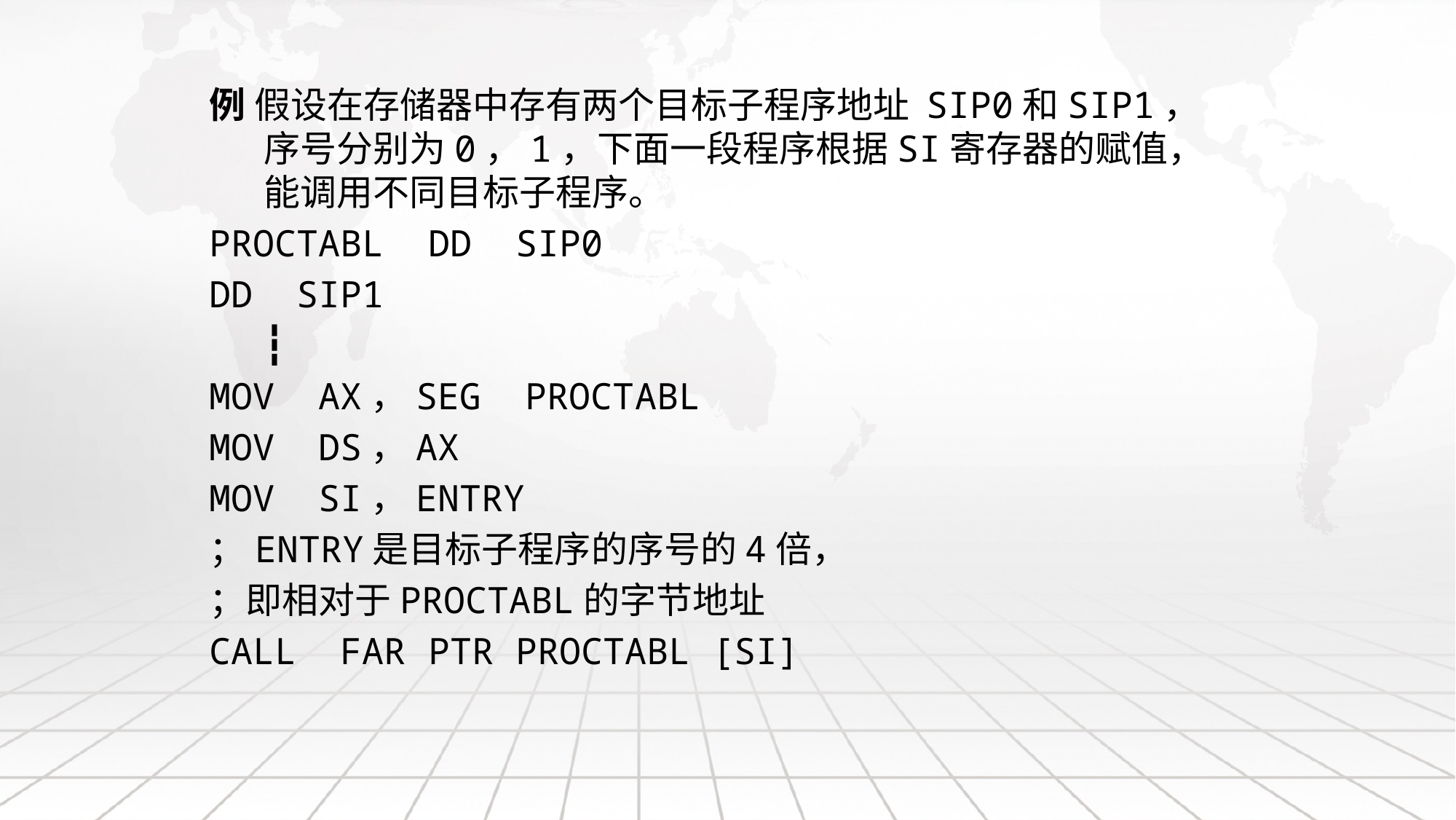

例 假设在存储器中存有两个目标子程序地址 SIP0和SIP1，序号分别为0，1，下面一段程序根据SI寄存器的赋值，能调用不同目标子程序。
PROCTABL  DD  SIP0
DD  SIP1
 	┇
MOV  AX，SEG  PROCTABL
MOV  DS，AX
MOV  SI，ENTRY
；ENTRY是目标子程序的序号的4倍，
；即相对于PROCTABL的字节地址
CALL  FAR PTR PROCTABL [SI]